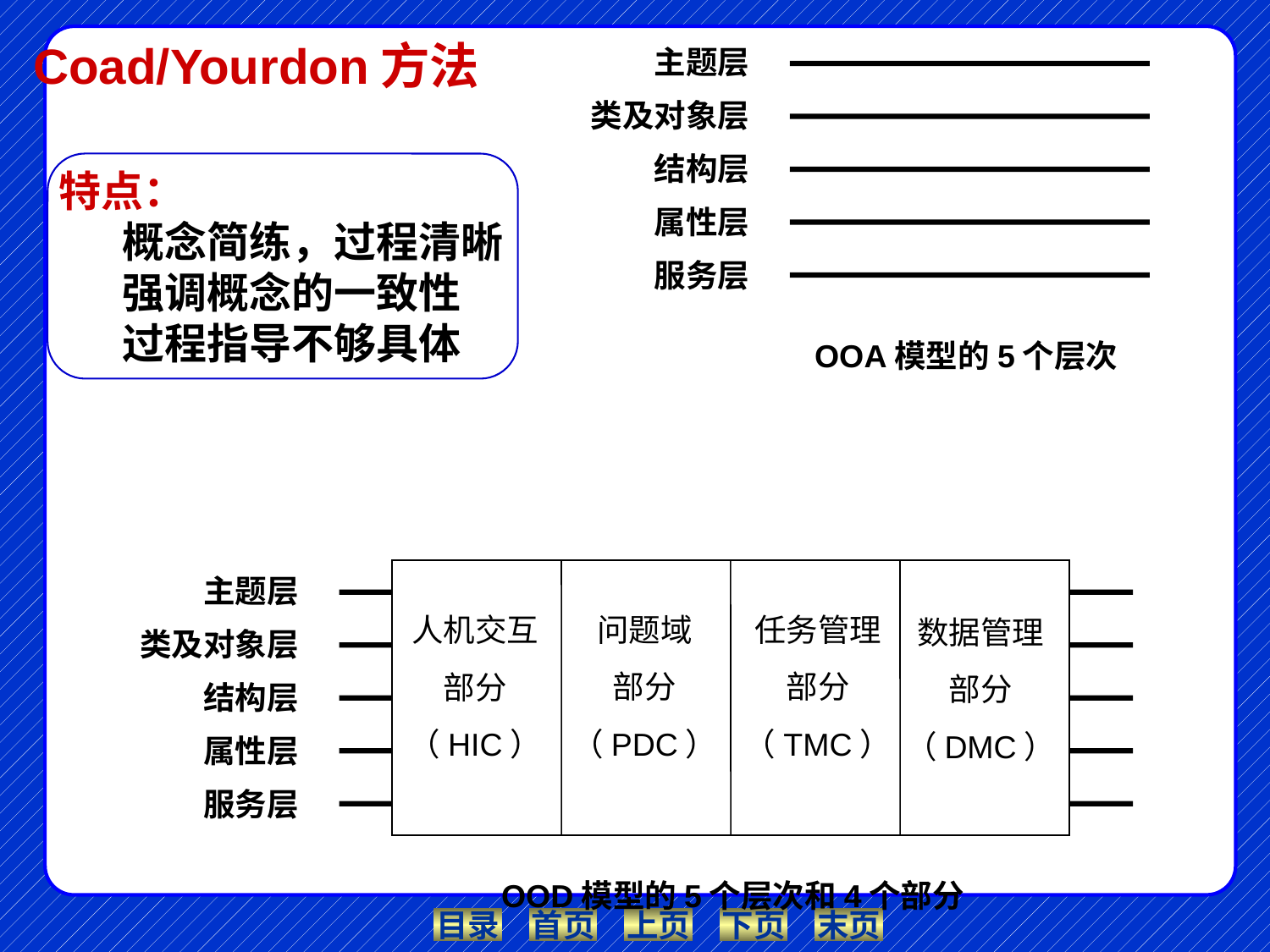

98
主题层
类及对象层
结构层
属性层
服务层
Coad/Yourdon方法

特点：
概念简练，过程清晰
强调概念的一致性
过程指导不够具体

OOA模型的5个层次
主题层
类及对象层
结构层
属性层
服务层

问题域
部分
（PDC）
任务管理
部分
（TMC）
人机交互
部分
（HIC）
数据管理
部分
（DMC）

OOD模型的5个层次和4个部分